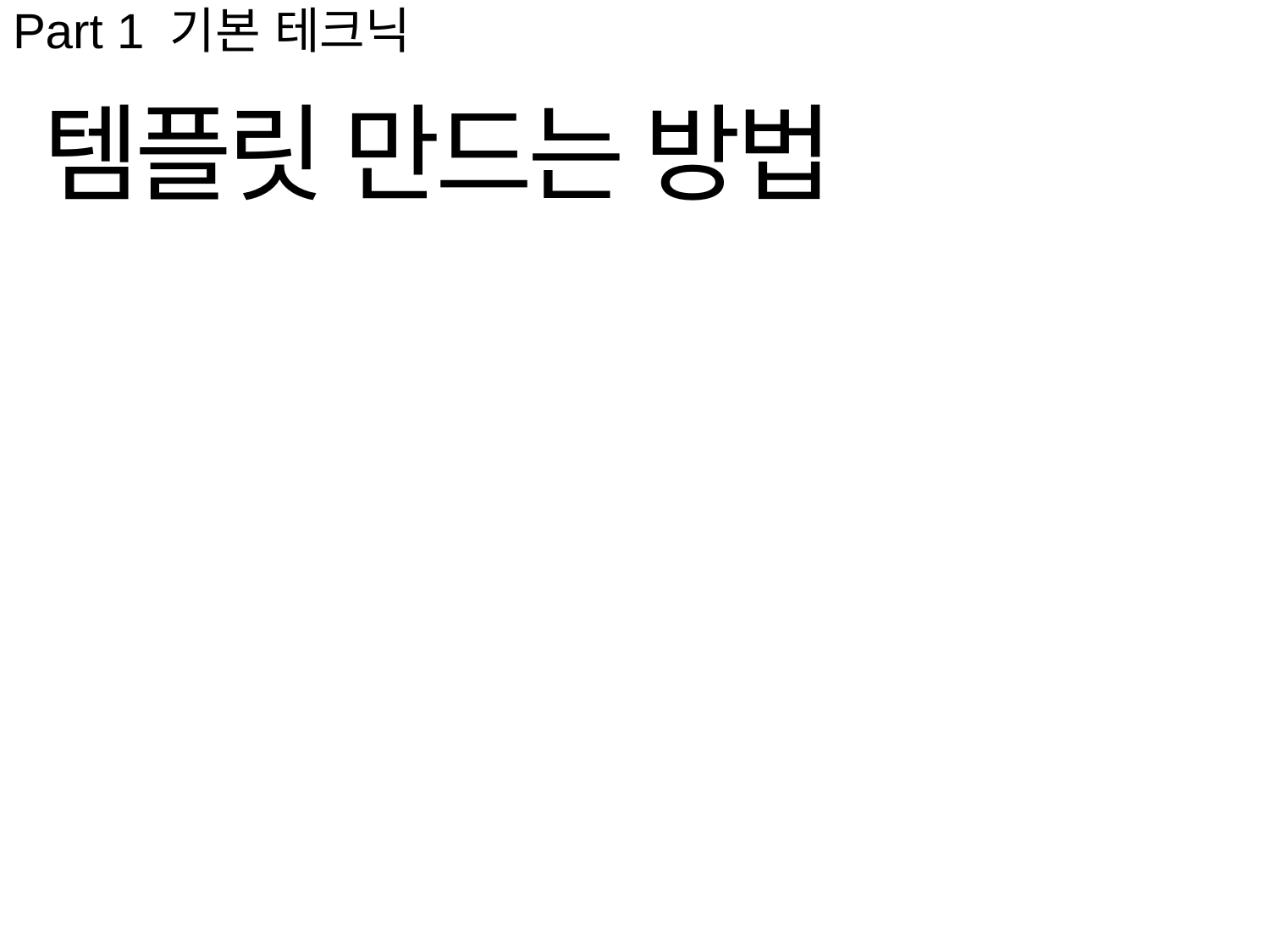

Part 1 기본 테크닉
# 템플릿 만드는 방법